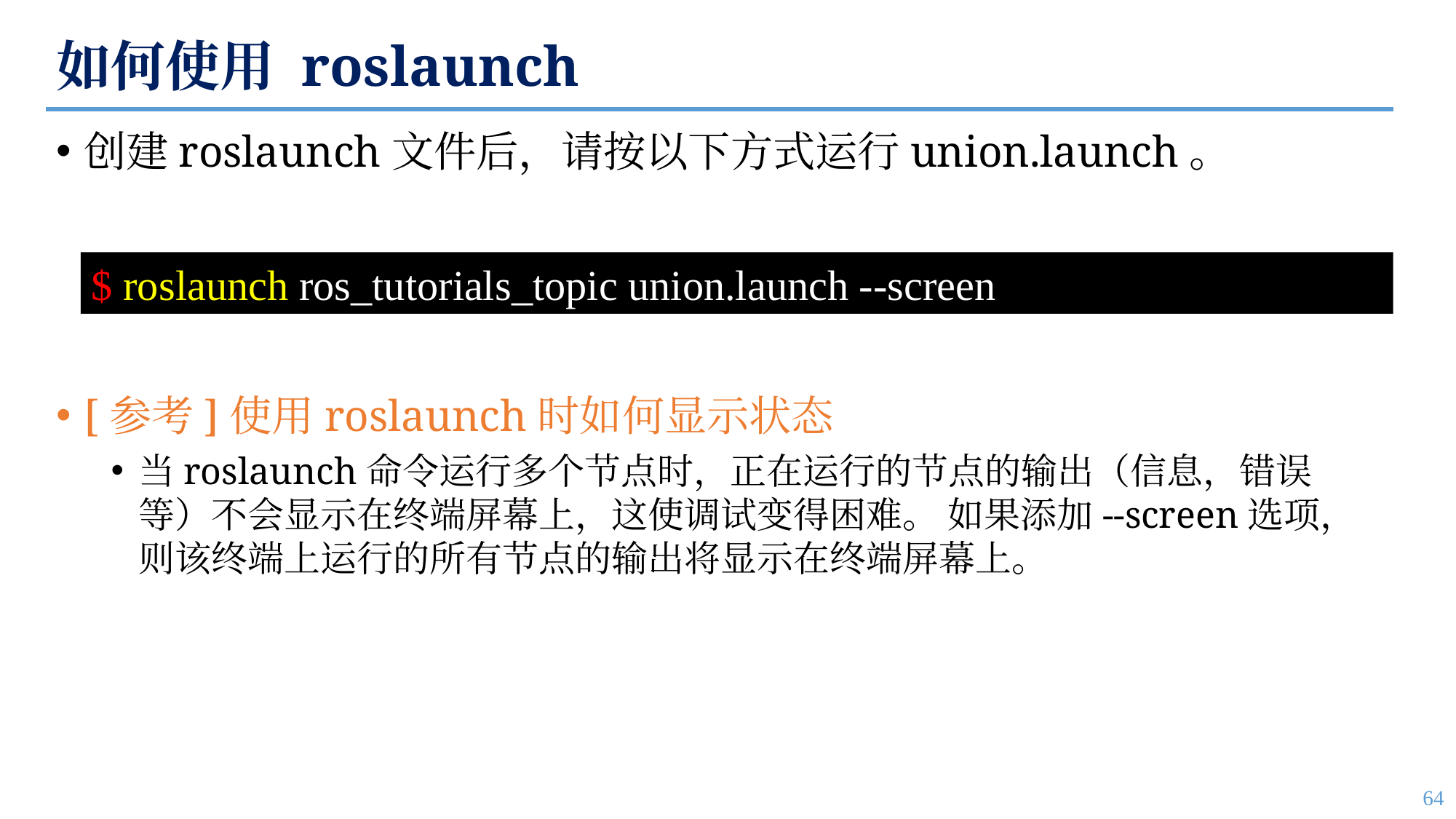

# 如何使用 roslaunch
创建roslaunch文件后，请按以下方式运行union.launch。

[参考]使用roslaunch时如何显示状态
当roslaunch命令运行多个节点时，正在运行的节点的输出（信息，错误等）不会显示在终端屏幕上，这使调试变得困难。 如果添加--screen选项，则该终端上运行的所有节点的输出将显示在终端屏幕上。
$ roslaunch ros_tutorials_topic union.launch --screen
64